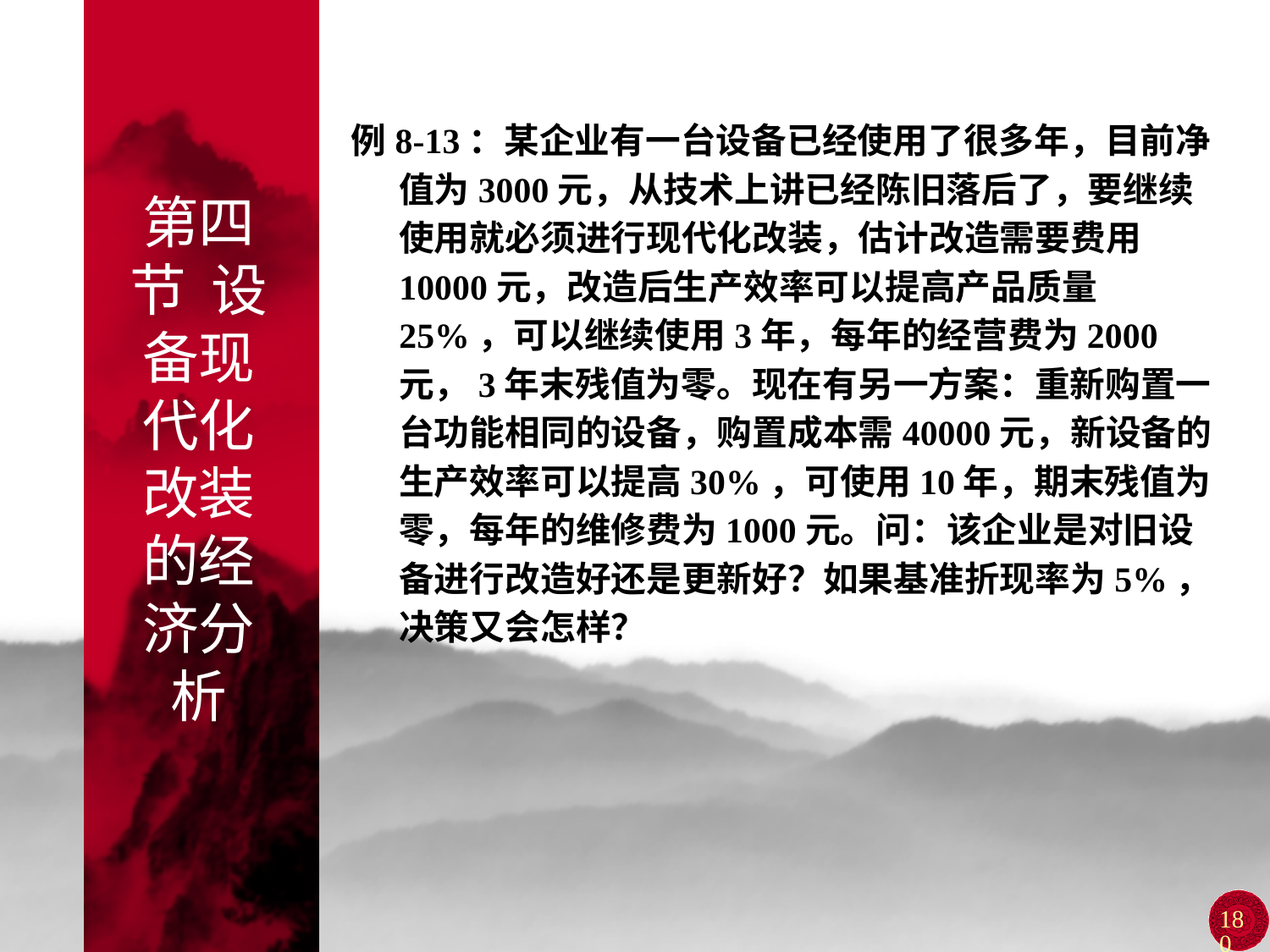

# 第四节  设备现代化改装的经济分析
例8-13：某企业有一台设备已经使用了很多年，目前净值为3000元，从技术上讲已经陈旧落后了，要继续使用就必须进行现代化改装，估计改造需要费用10000元，改造后生产效率可以提高产品质量25%，可以继续使用3年，每年的经营费为2000元，3年末残值为零。现在有另一方案：重新购置一台功能相同的设备，购置成本需40000元，新设备的生产效率可以提高30%，可使用10年，期末残值为零，每年的维修费为1000元。问：该企业是对旧设备进行改造好还是更新好？如果基准折现率为5%，决策又会怎样？
180